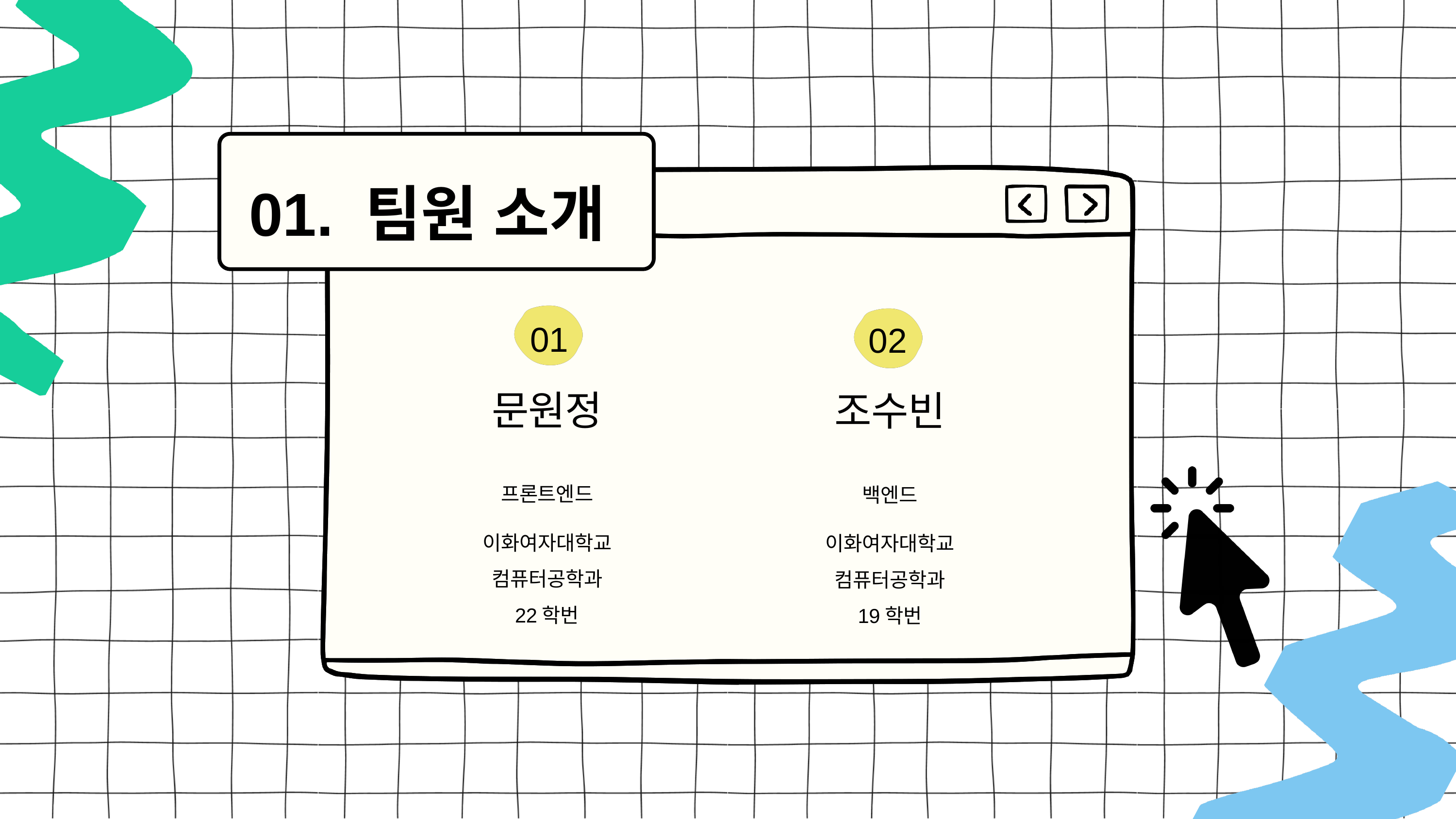

01. 팀원 소개

01
02
문원정

프론트엔드
이화여자대학교
컴퓨터공학과
22학번
조수빈

백엔드
이화여자대학교
컴퓨터공학과
19학번